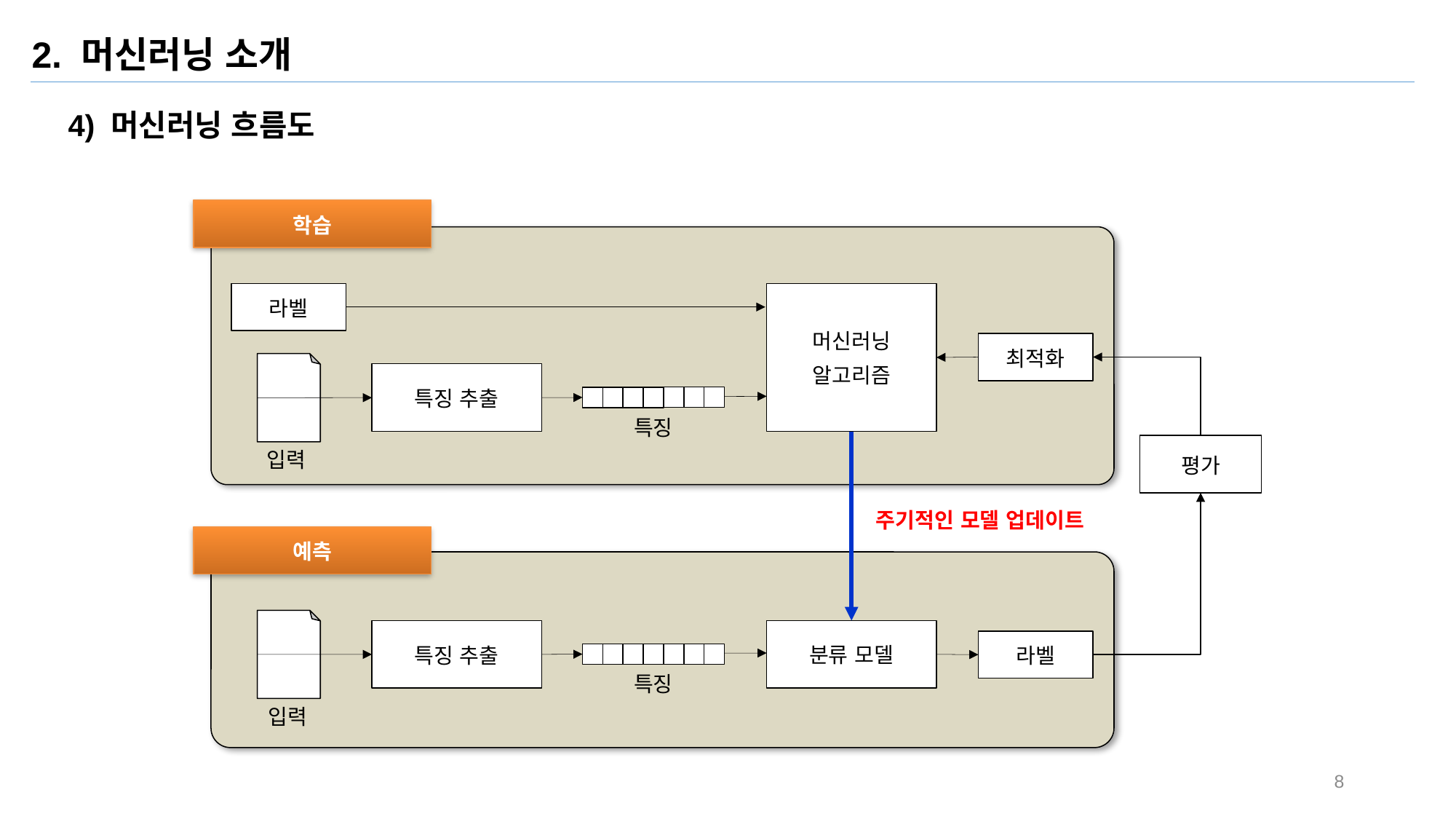

2. 머신러닝 소개
4) 머신러닝 흐름도
학습

라벨
머신러닝
알고리즘
최적화

특징 추출

특징
평가
입력
주기적인 모델 업데이트
예측

특징 추출
분류 모델
라벨

특징
입력
8